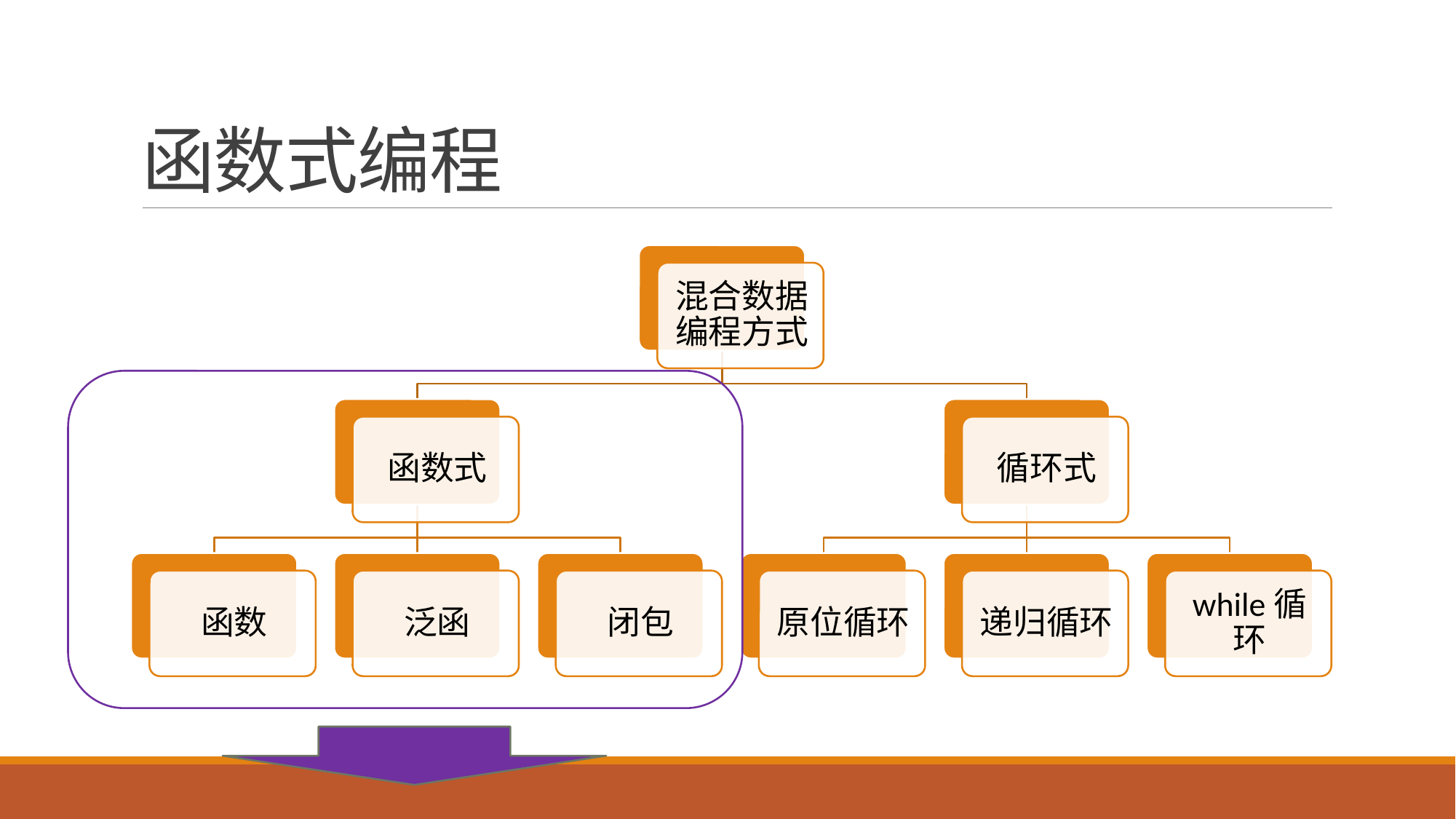

# 函数式编程
混合数据编程方式
函数式
函数
泛函
闭包
循环式
原位循环
递归循环
while循环